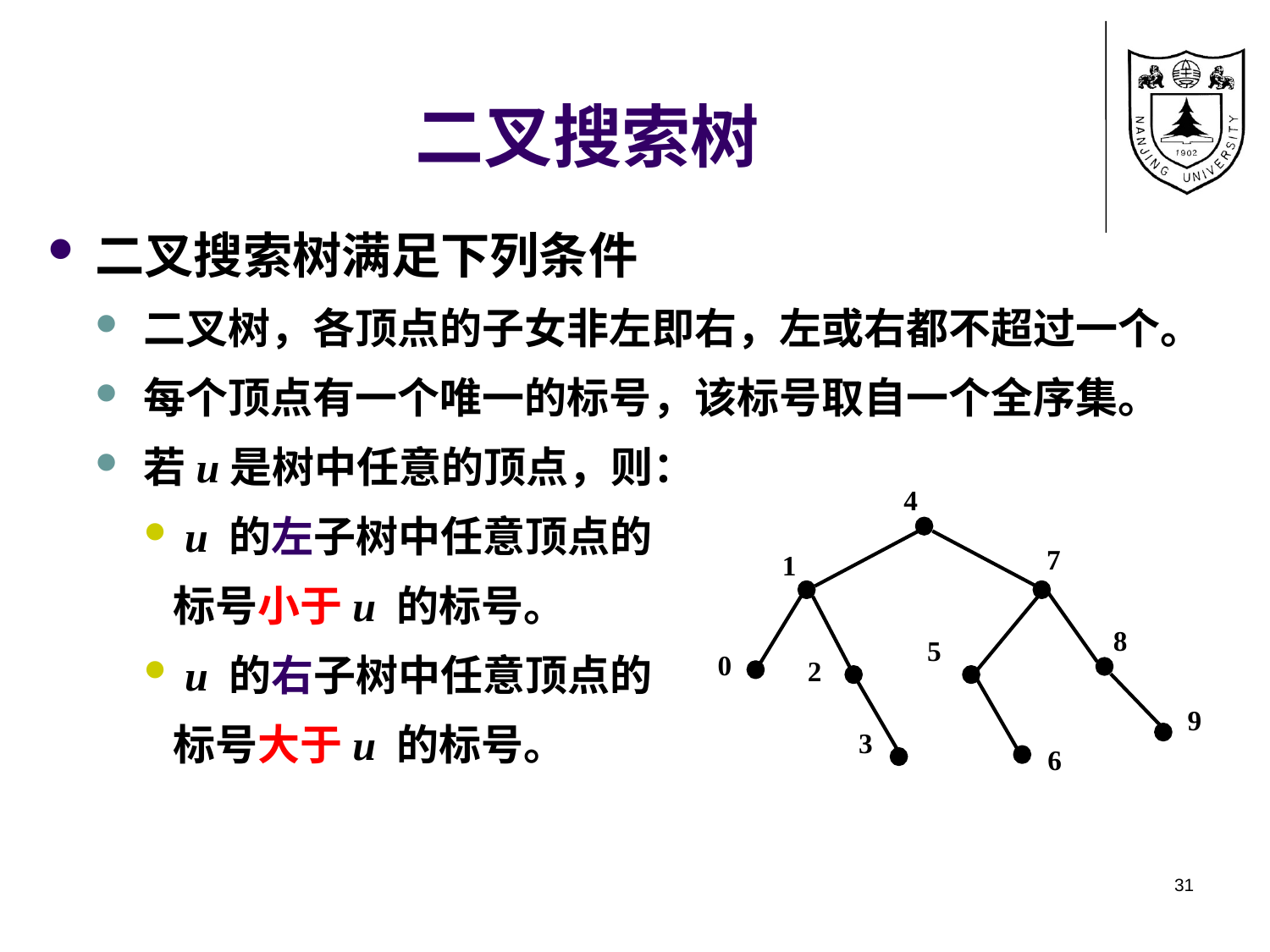

# 二叉搜索树
二叉搜索树满足下列条件
二叉树，各顶点的子女非左即右，左或右都不超过一个。
每个顶点有一个唯一的标号，该标号取自一个全序集。
若u是树中任意的顶点，则：
u 的左子树中任意顶点的
  标号小于u 的标号。
u 的右子树中任意顶点的
  标号大于u 的标号。

4

7
1

8
5
0
2

9
3

6

31